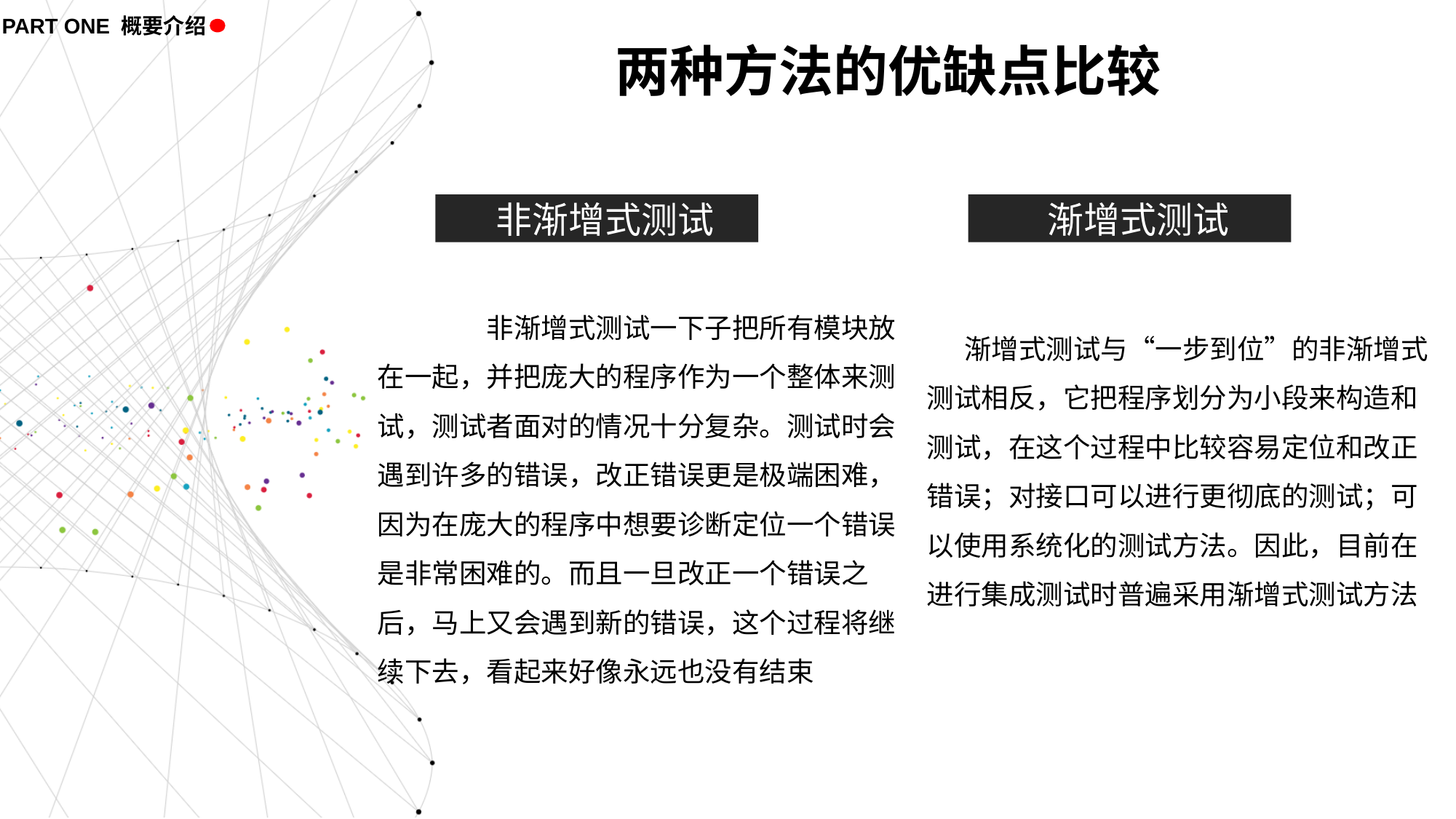

PART ONE 概要介绍

两种方法的优缺点比较
 非渐增式测试
 渐增式测试
	非渐增式测试一下子把所有模块放在一起，并把庞大的程序作为一个整体来测试，测试者面对的情况十分复杂。测试时会遇到许多的错误，改正错误更是极端困难，因为在庞大的程序中想要诊断定位一个错误是非常困难的。而且一旦改正一个错误之后，马上又会遇到新的错误，这个过程将继续下去，看起来好像永远也没有结束
     渐增式测试与“一步到位”的非渐增式测试相反，它把程序划分为小段来构造和测试，在这个过程中比较容易定位和改正错误；对接口可以进行更彻底的测试；可以使用系统化的测试方法。因此，目前在进行集成测试时普遍采用渐增式测试方法